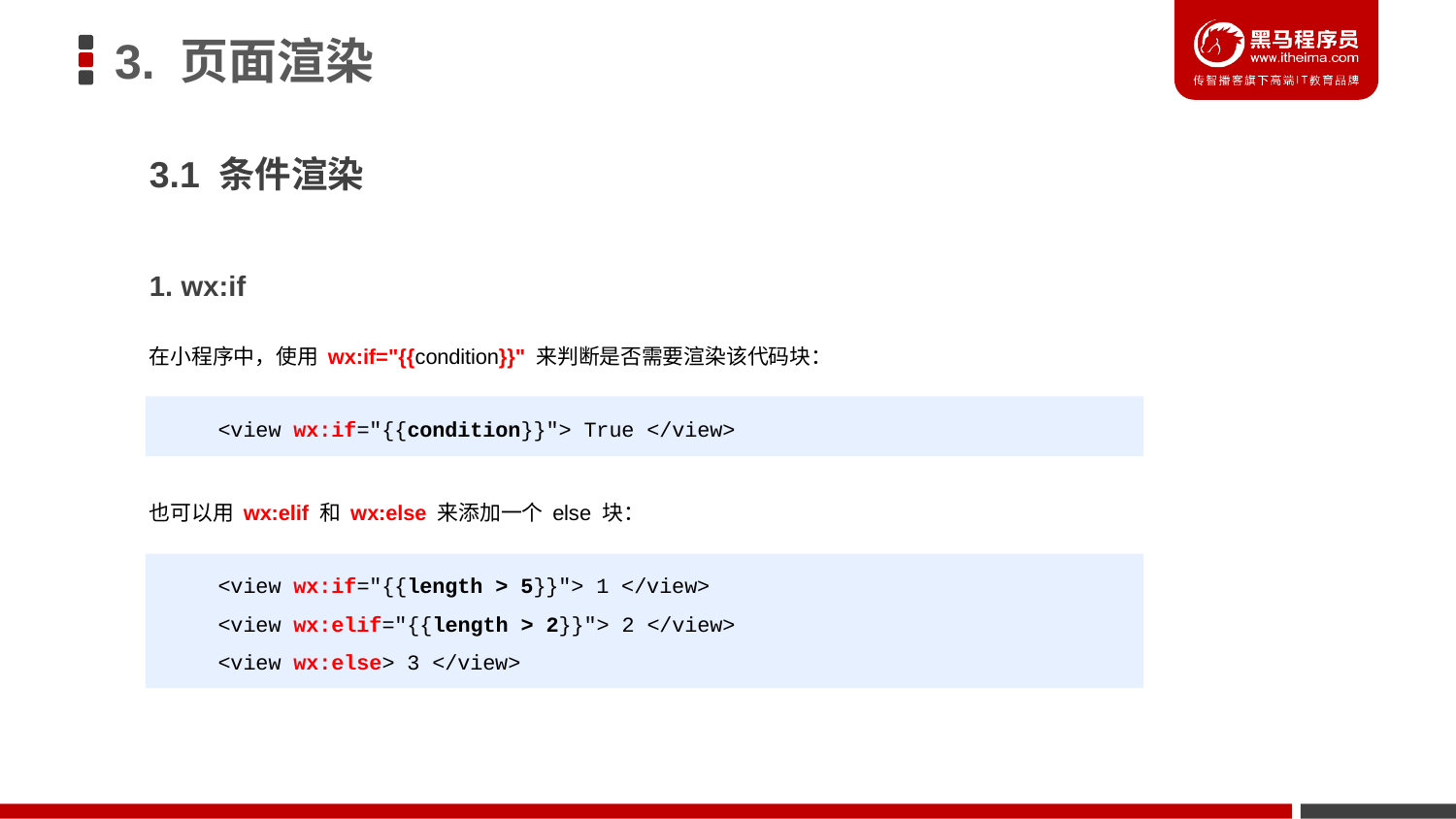

# 3. 页面渲染
3.1 条件渲染
1. wx:if
在小程序中，使用 wx:if="{{condition}}" 来判断是否需要渲染该代码块：
<view wx:if="{{condition}}"> True </view>

也可以用 wx:elif 和 wx:else 来添加一个 else 块：
<view wx:if="{{length > 5}}"> 1 </view>
<view wx:elif="{{length > 2}}"> 2 </view>
<view wx:else> 3 </view>